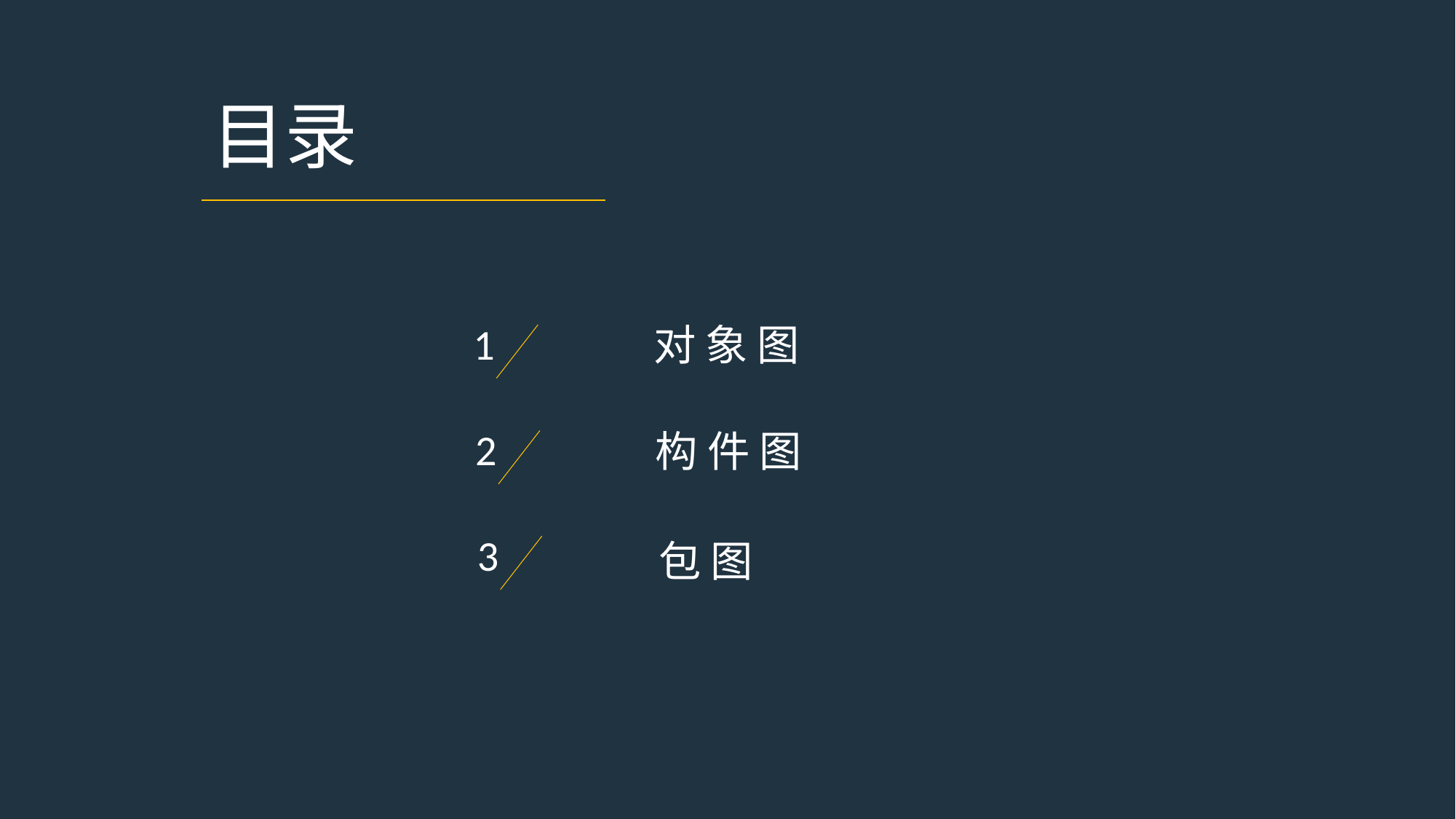

目录
1
          对 象 图
2
          构 件 图
3
          包 图